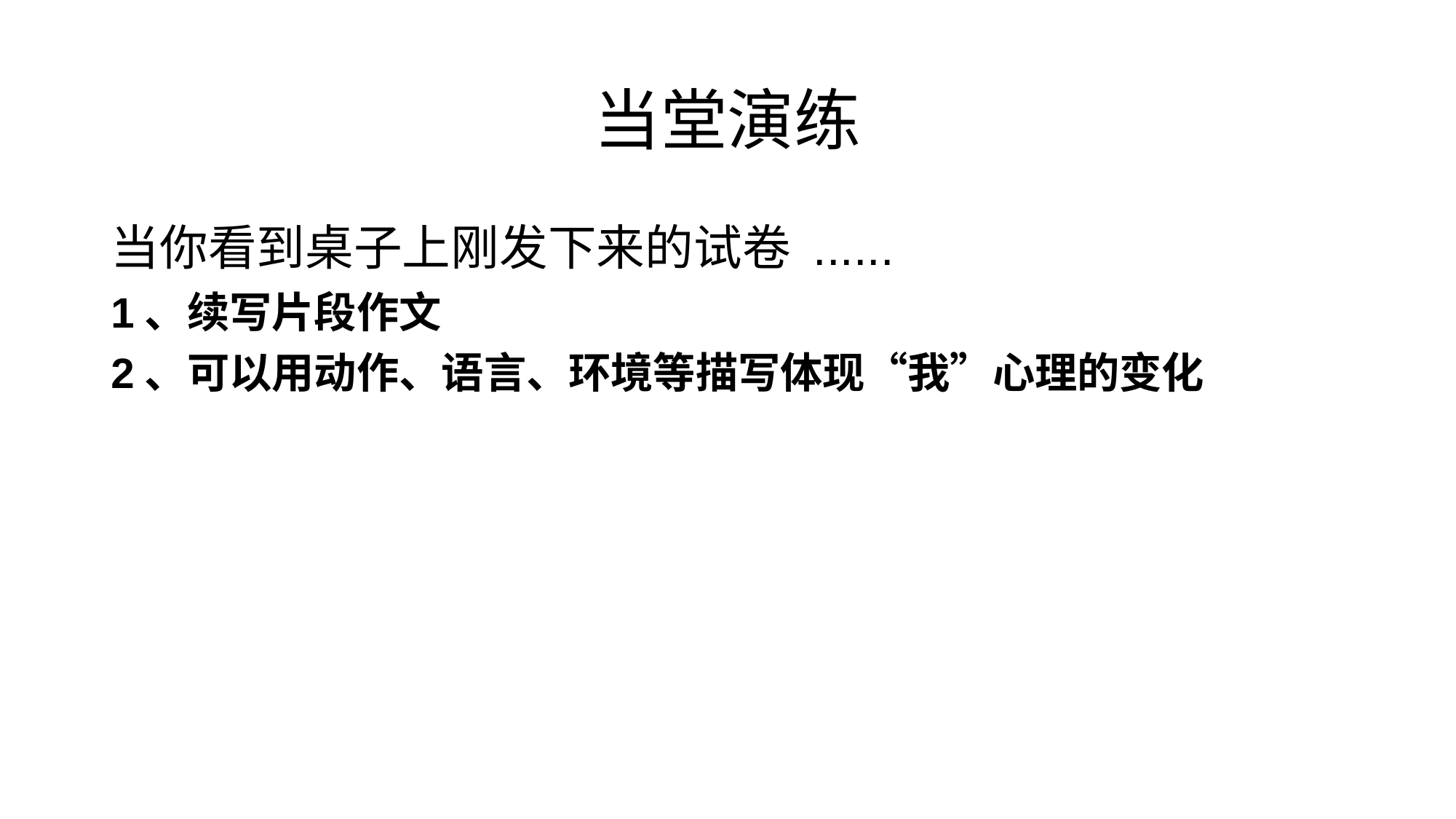

# 当堂演练
当你看到桌子上刚发下来的试卷 ......
1、续写片段作文
2、可以用动作、语言、环境等描写体现“我”心理的变化